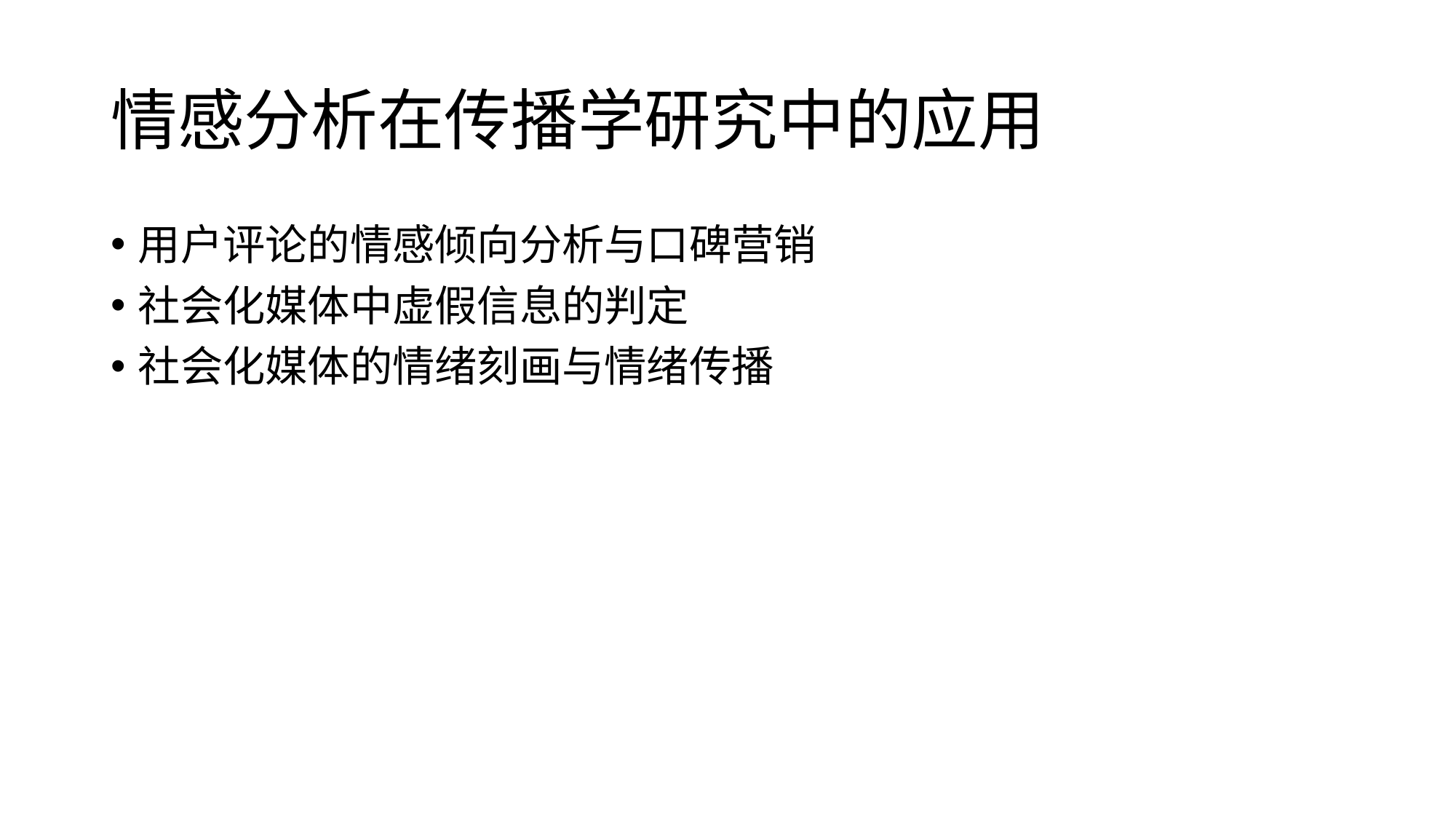

# 情感分析在传播学研究中的应用
用户评论的情感倾向分析与口碑营销
社会化媒体中虚假信息的判定
社会化媒体的情绪刻画与情绪传播